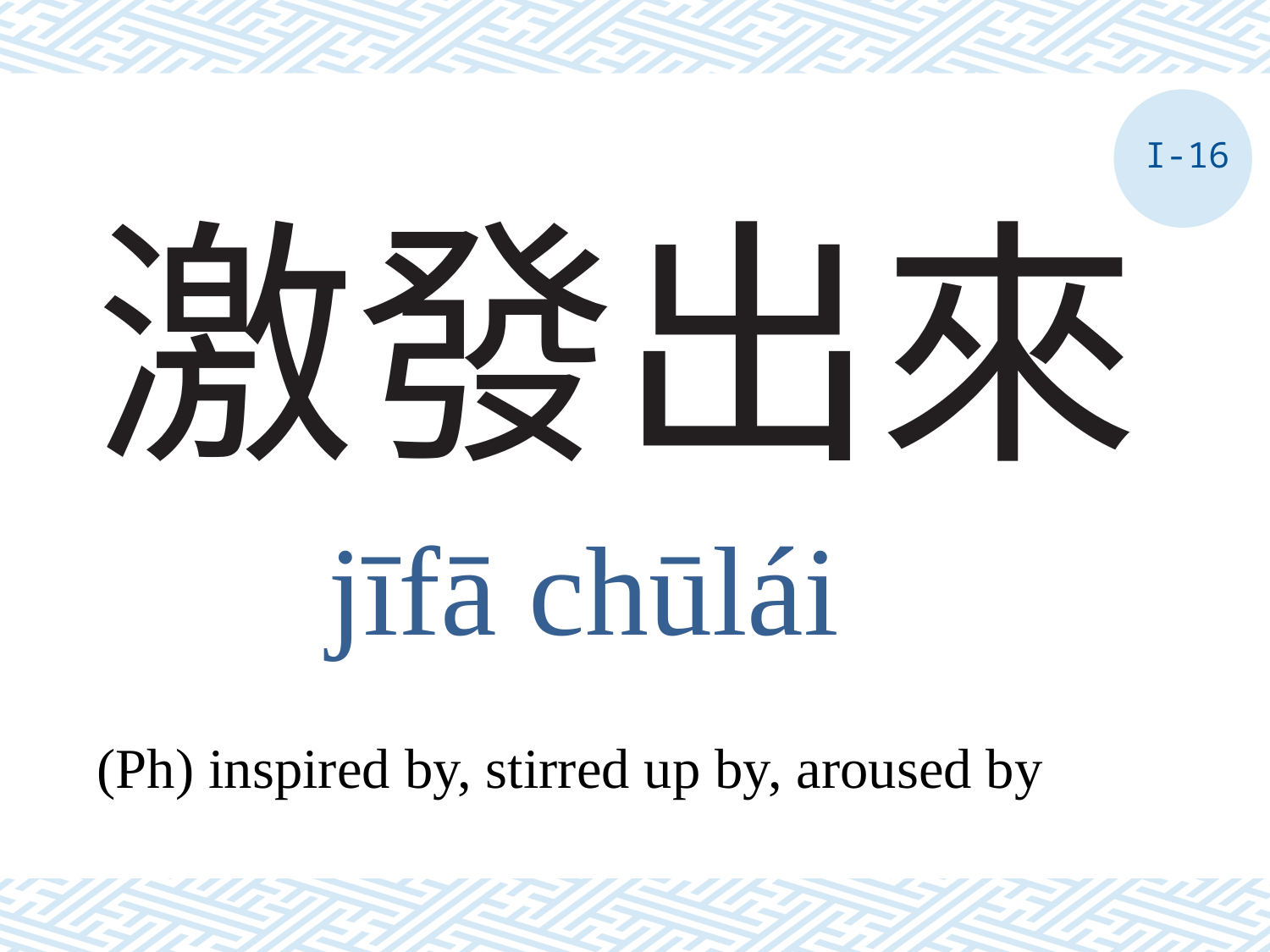

I-16

# 激發出來
jīfā chūlái
(Ph) inspired by, stirred up by, aroused by